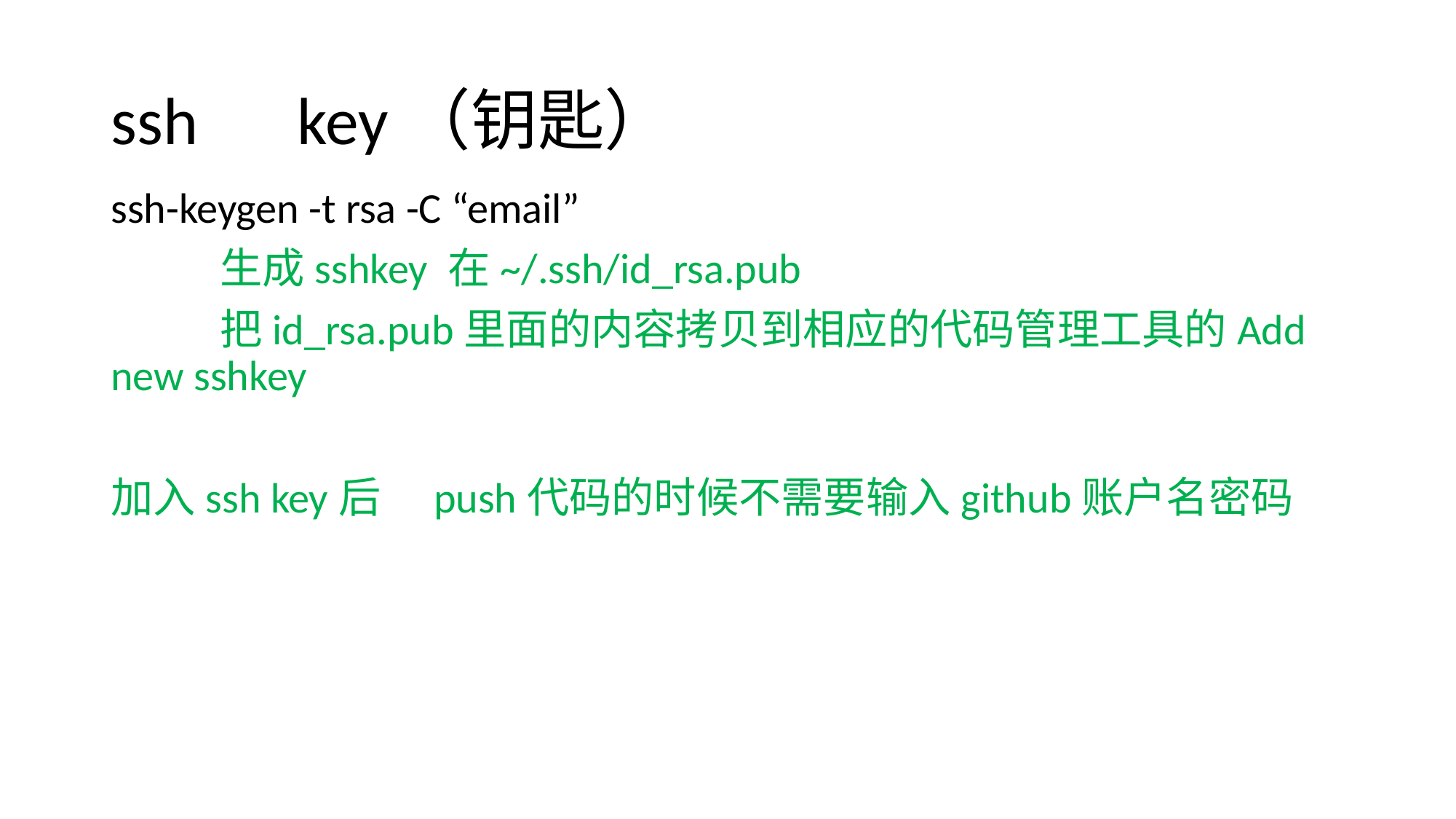

# ssh　key（钥匙）
ssh-keygen -t rsa -C “email”
	生成sshkey 在~/.ssh/id_rsa.pub
	把id_rsa.pub里面的内容拷贝到相应的代码管理工具的Add new sshkey

加入ssh key后　push代码的时候不需要输入github账户名密码